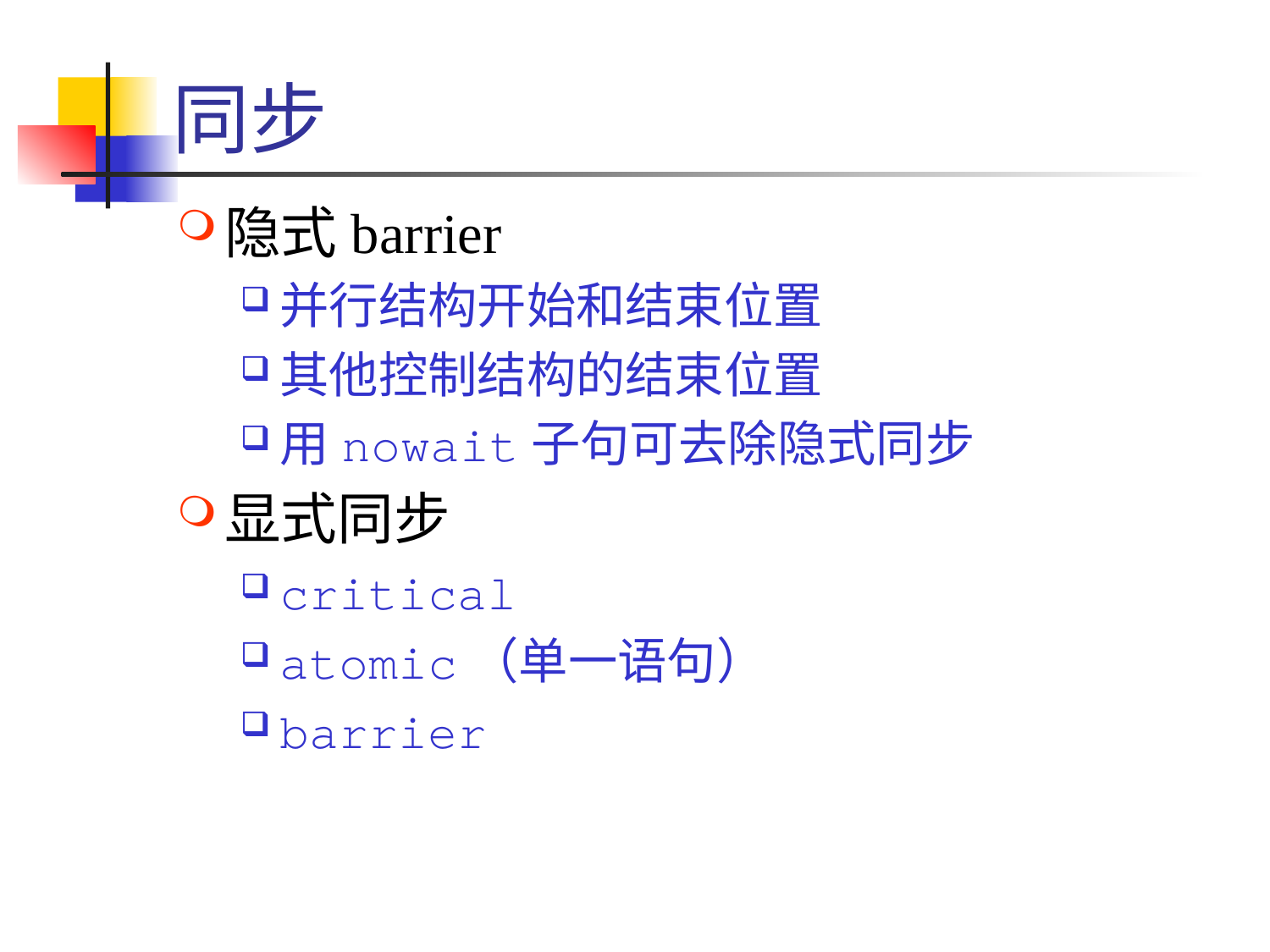

# 同步
隐式barrier
并行结构开始和结束位置
其他控制结构的结束位置
用nowait子句可去除隐式同步
显式同步
critical
atomic（单一语句）
barrier